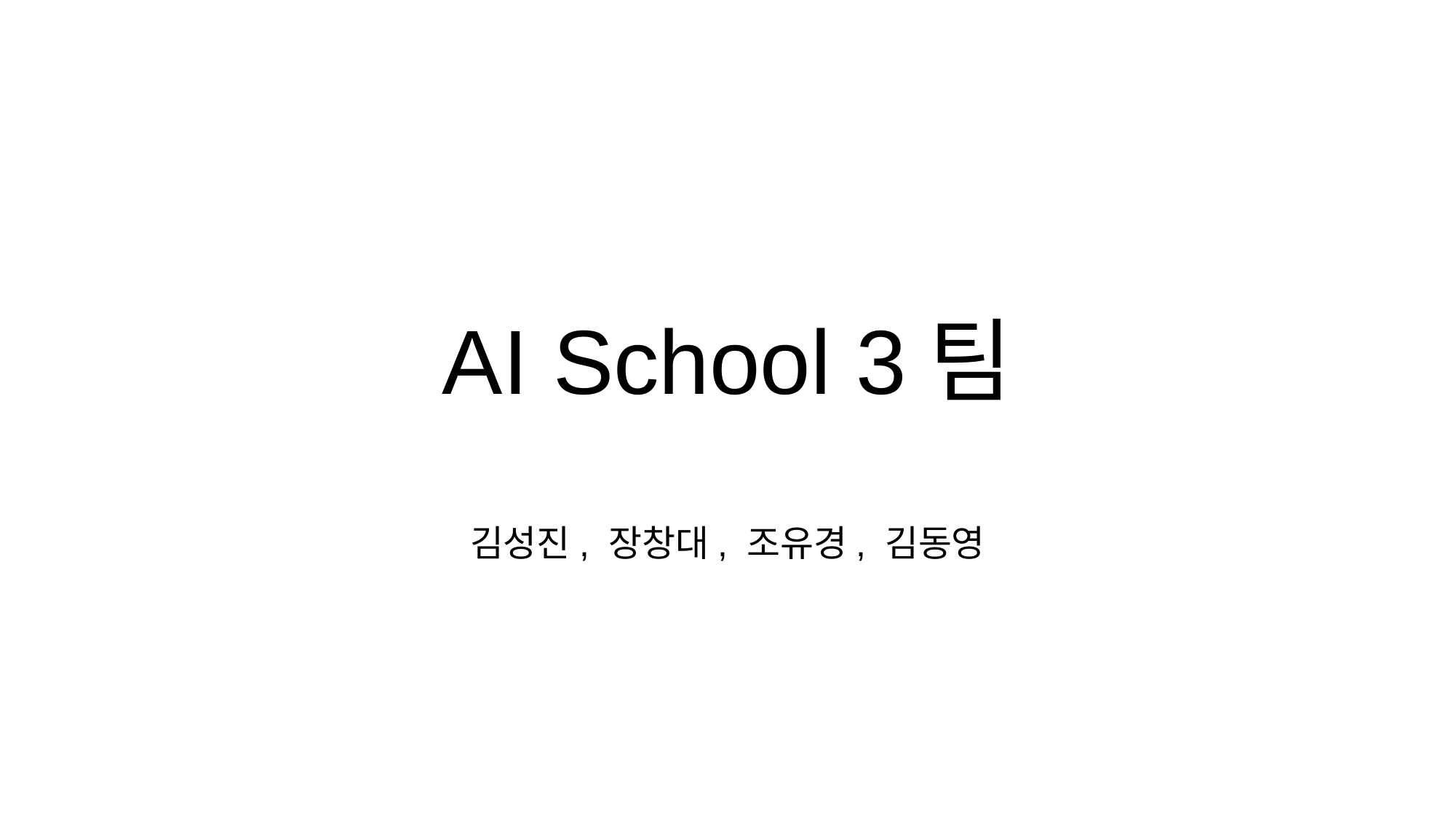

# AI School 3팀
김성진, 장창대, 조유경, 김동영